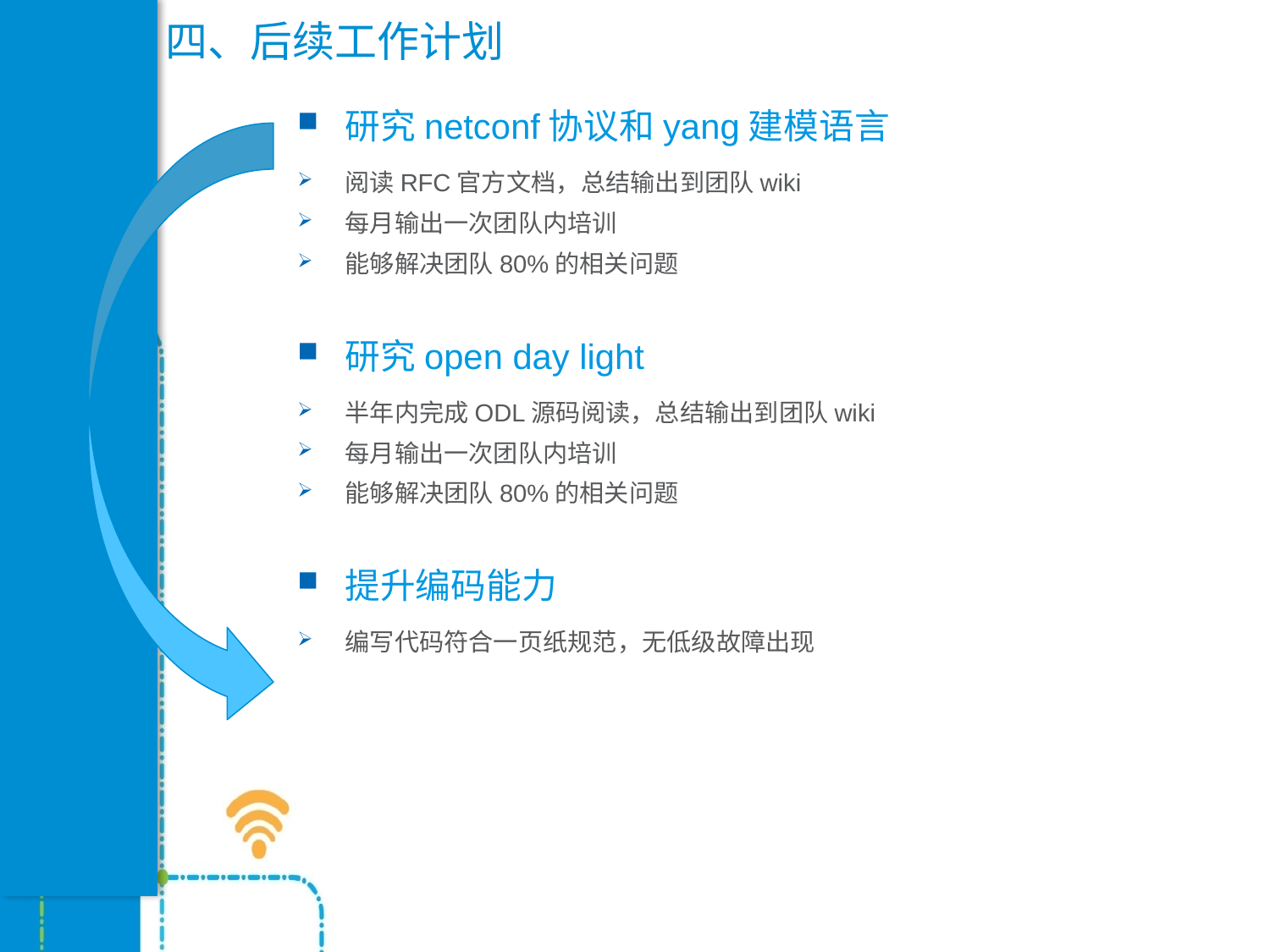

# 四、后续工作计划
研究netconf协议和yang建模语言
阅读RFC官方文档，总结输出到团队wiki
每月输出一次团队内培训
能够解决团队80%的相关问题

研究open day light
半年内完成ODL源码阅读，总结输出到团队wiki
每月输出一次团队内培训
能够解决团队80%的相关问题

提升编码能力
编写代码符合一页纸规范，无低级故障出现